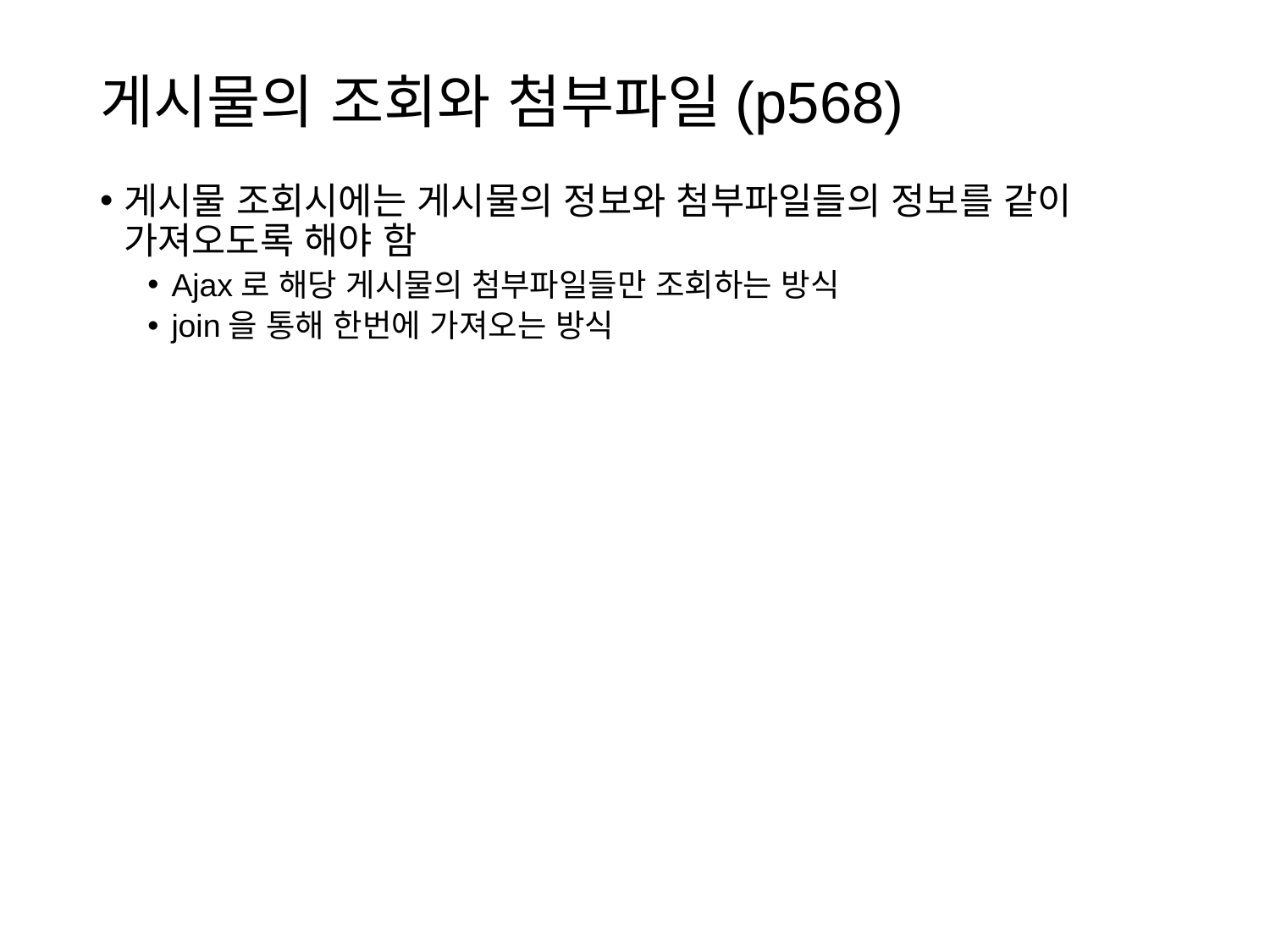

# 게시물의 조회와 첨부파일(p568)
게시물 조회시에는 게시물의 정보와 첨부파일들의 정보를 같이 가져오도록 해야 함
Ajax로 해당 게시물의 첨부파일들만 조회하는 방식
join을 통해 한번에 가져오는 방식